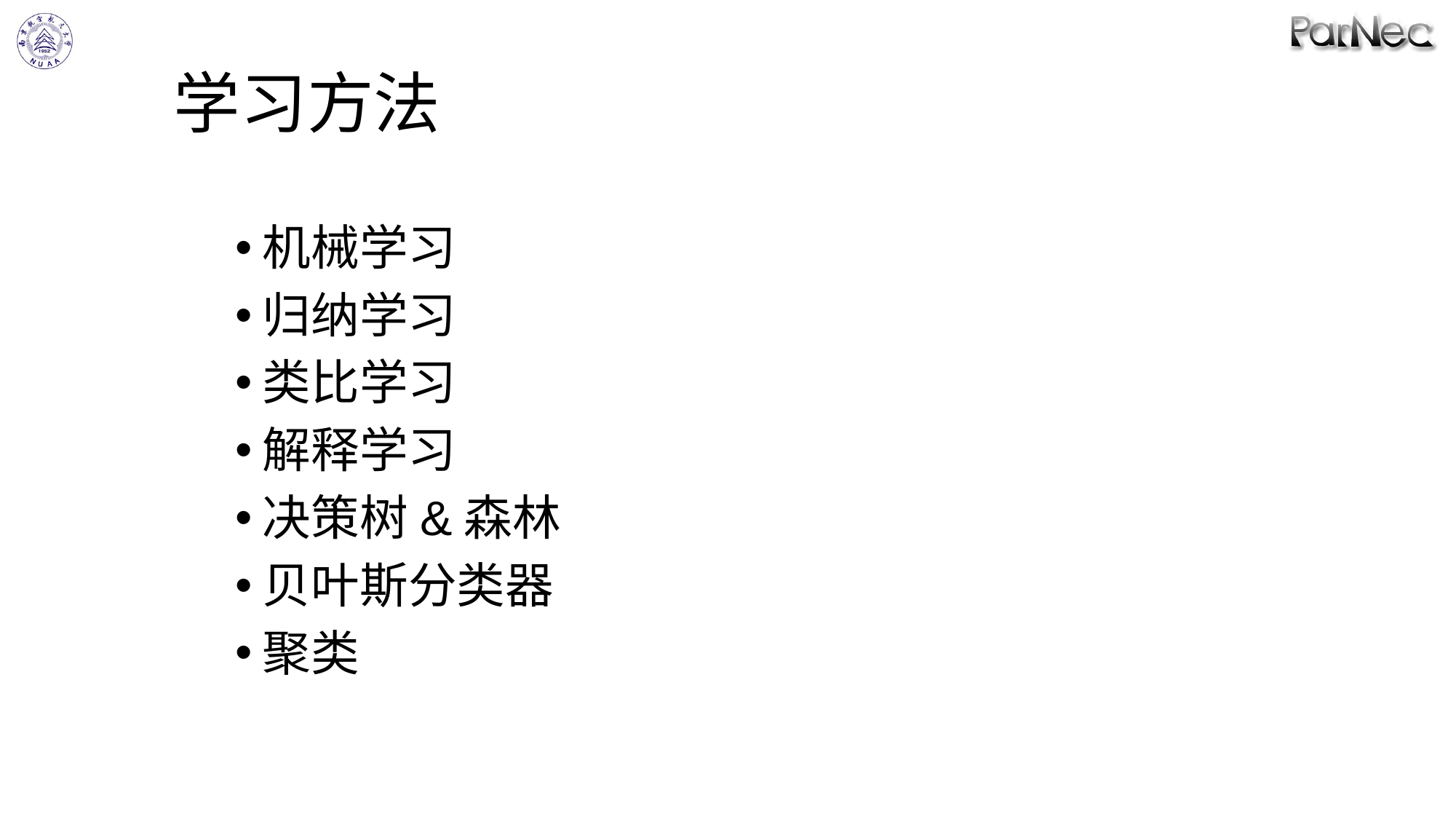

# 学习方法
机械学习
归纳学习
类比学习
解释学习
决策树&森林
贝叶斯分类器
聚类